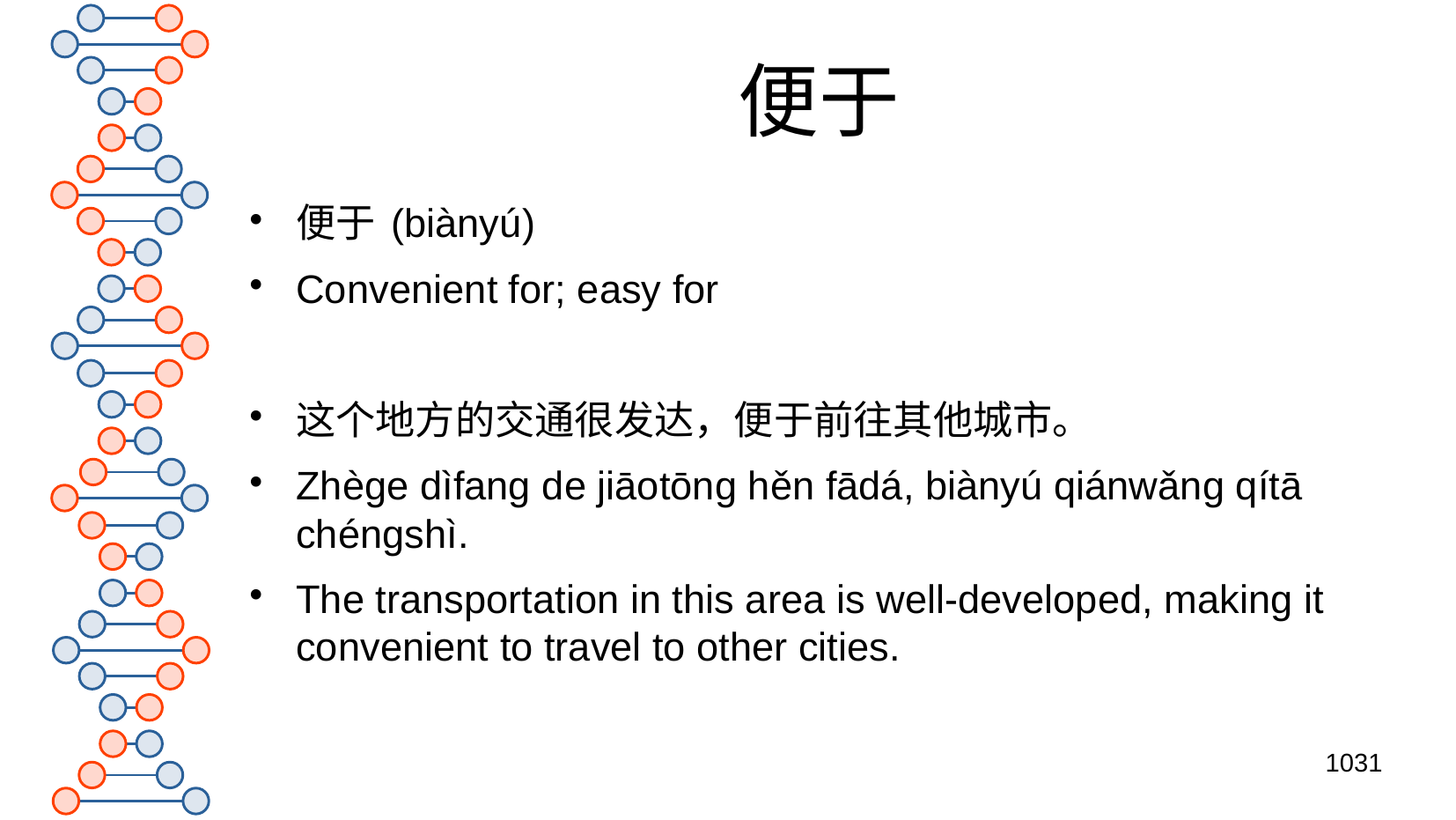

# 便于
便于 (biànyú)
Convenient for; easy for

这个地方的交通很发达，便于前往其他城市。
Zhège dìfang de jiāotōng hěn fādá, biànyú qiánwǎng qítā chéngshì.
The transportation in this area is well-developed, making it convenient to travel to other cities.

1031